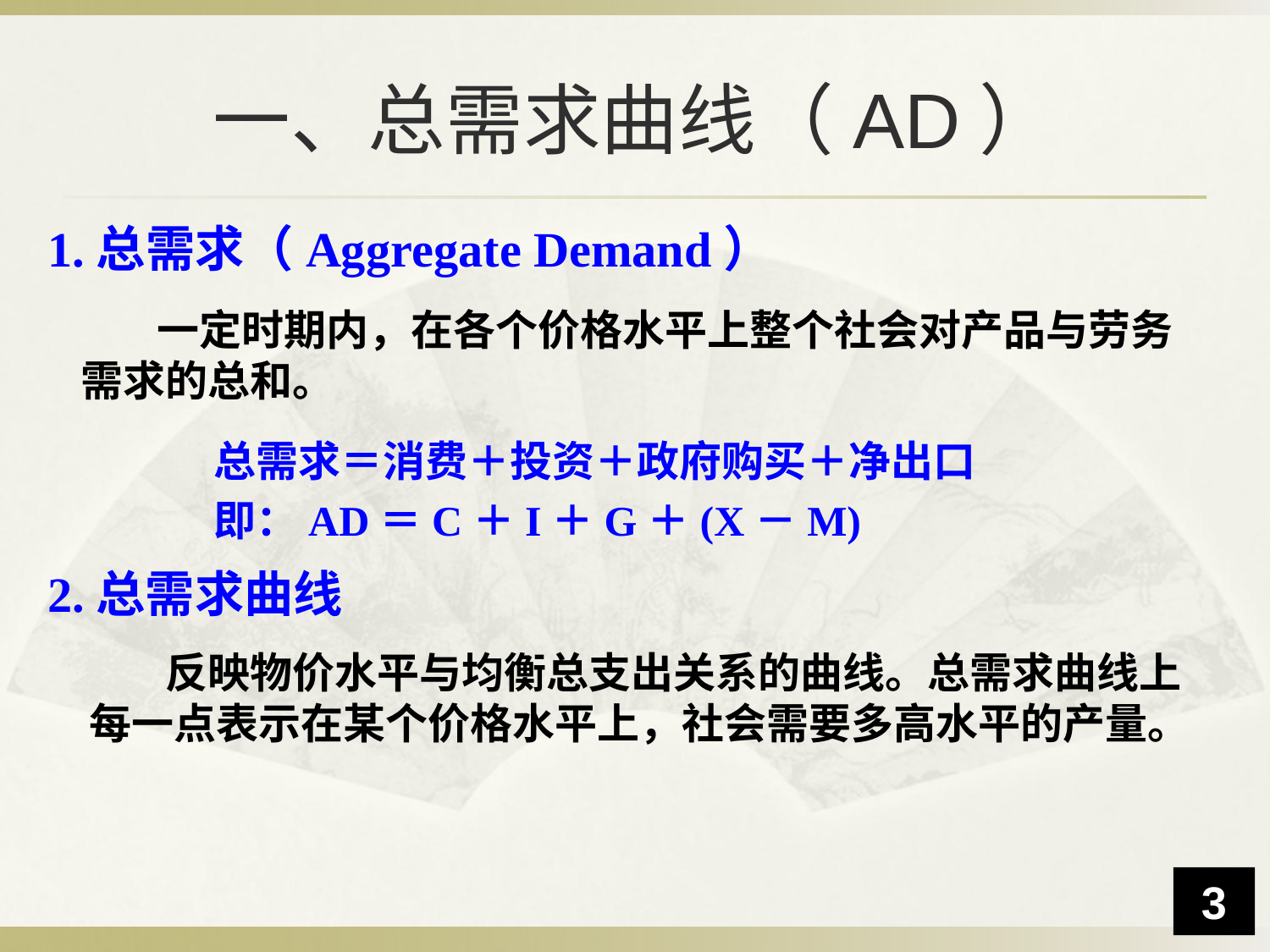

# 一、总需求曲线（AD）
1.总需求（Aggregate Demand）
       一定时期内，在各个价格水平上整个社会对产品与劳务需求的总和。
总需求＝消费＋投资＋政府购买＋净出口
即：AD＝C＋I＋G＋(X－M)
2.总需求曲线
       反映物价水平与均衡总支出关系的曲线。总需求曲线上每一点表示在某个价格水平上，社会需要多高水平的产量。
3